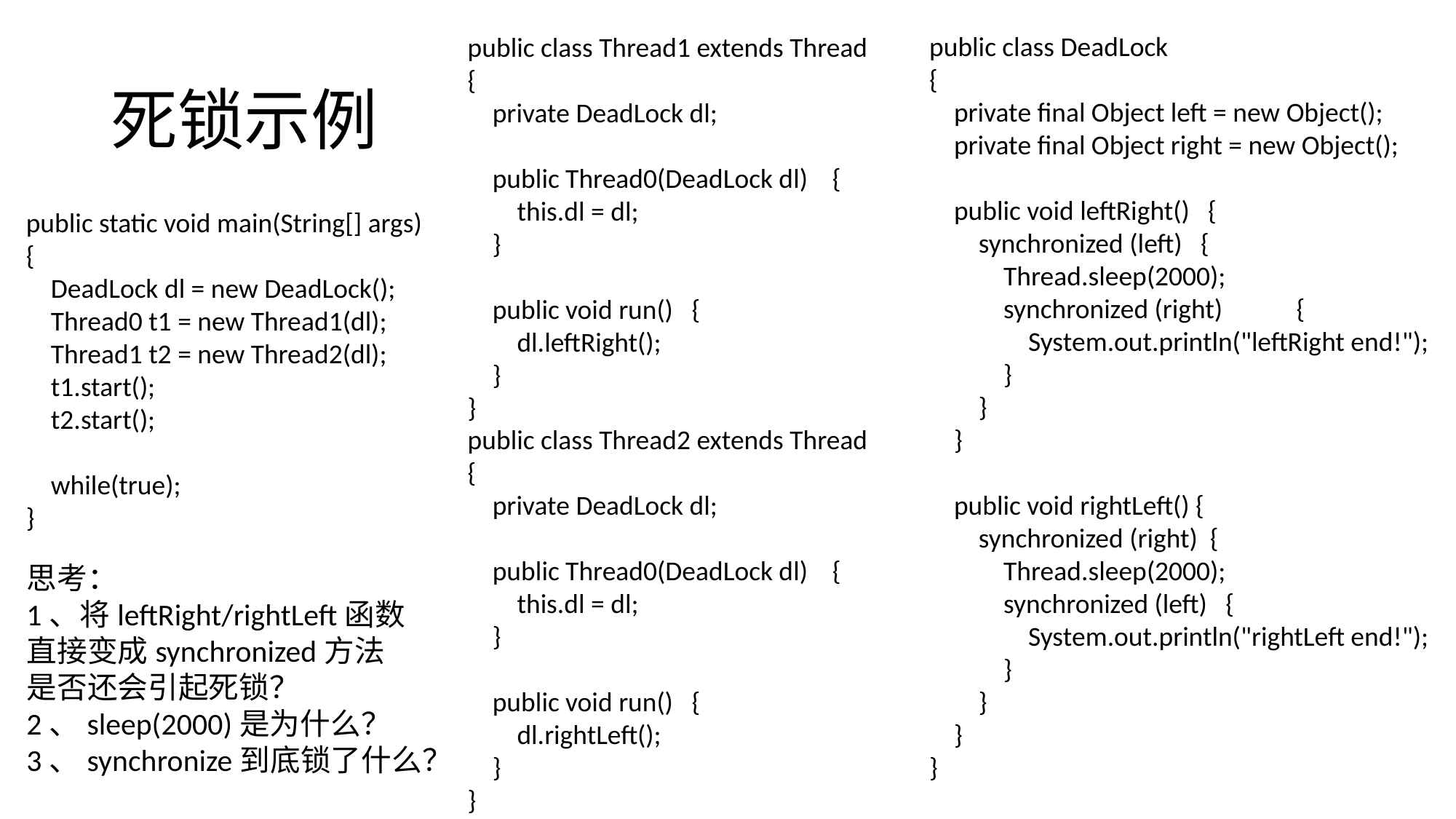

public class DeadLock
{
    private final Object left = new Object();
    private final Object right = new Object();

    public void leftRight()   {
        synchronized (left)   {
            Thread.sleep(2000);
            synchronized (right)            {
                System.out.println("leftRight end!");
            }
        }
    }

    public void rightLeft() {
        synchronized (right)  {
            Thread.sleep(2000);
            synchronized (left)   {
                System.out.println("rightLeft end!");
            }
        }
    }
}
public class Thread1 extends Thread
{
    private DeadLock dl;

    public Thread0(DeadLock dl)    {
        this.dl = dl;
    }

    public void run()   {
        dl.leftRight();
    }
}
# 死锁示例
public static void main(String[] args)
{
    DeadLock dl = new DeadLock();
    Thread0 t1 = new Thread1(dl);
    Thread1 t2 = new Thread2(dl);
    t1.start();
    t2.start();

    while(true);
}
public class Thread2 extends Thread
{
    private DeadLock dl;

    public Thread0(DeadLock dl)    {
        this.dl = dl;
    }

    public void run()   {
        dl.rightLeft();
    }
}
思考：
1、将leftRight/rightLeft函数
直接变成synchronized方法
是否还会引起死锁？
2、sleep(2000)是为什么？
3、synchronize到底锁了什么？